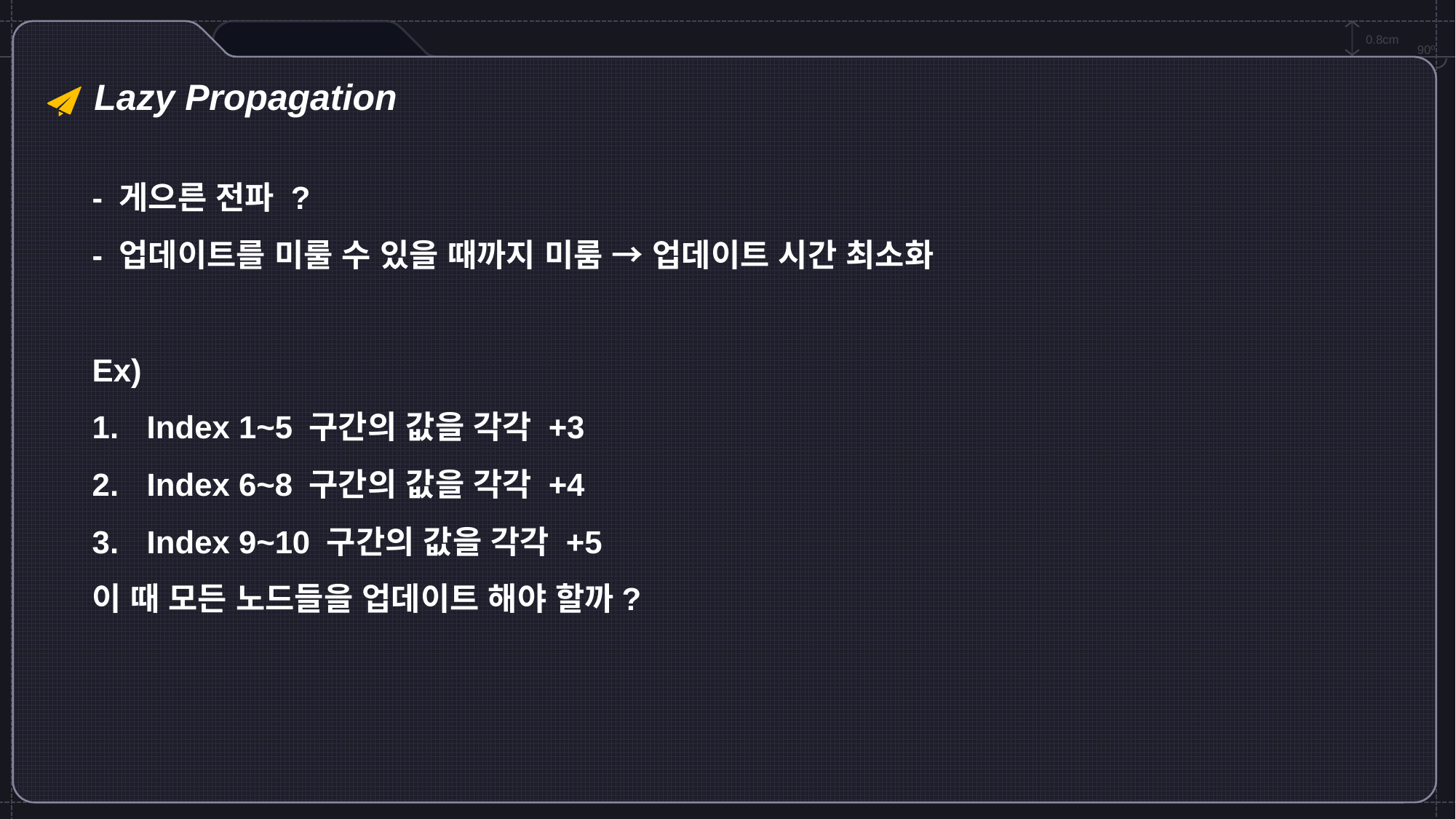

0.8cm
90º

Lazy Propagation

- 게으른 전파 ?
- 업데이트를 미룰 수 있을 때까지 미룸 → 업데이트 시간 최소화

Ex)
Index 1~5 구간의 값을 각각 +3
Index 6~8 구간의 값을 각각 +4
Index 9~10 구간의 값을 각각 +5
이 때 모든 노드들을 업데이트 해야 할까?